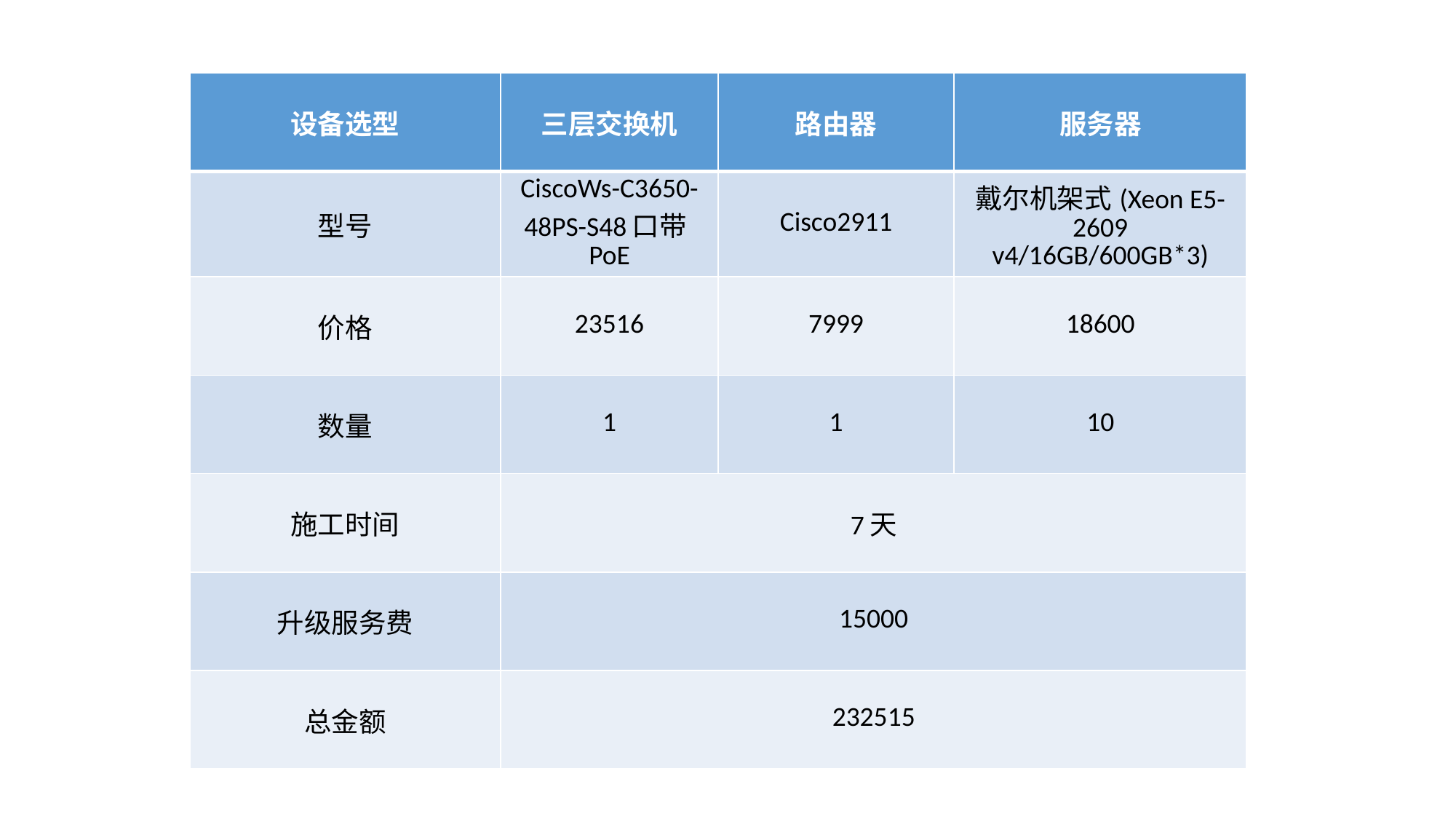

| 设备选型 | 三层交换机 | 路由器 | 服务器 |
| --- | --- | --- | --- |
| 型号 | CiscoWs-C3650-48PS-S48口带PoE | Cisco2911 | 戴尔机架式(Xeon E5-2609 v4/16GB/600GB\*3) |
| 价格 | 23516 | 7999 | 18600 |
| 数量 | 1 | 1 | 10 |
| 施工时间 | 7天 |  |  |
| 升级服务费 | 15000 |  |  |
| 总金额 | 232515 |  |  |